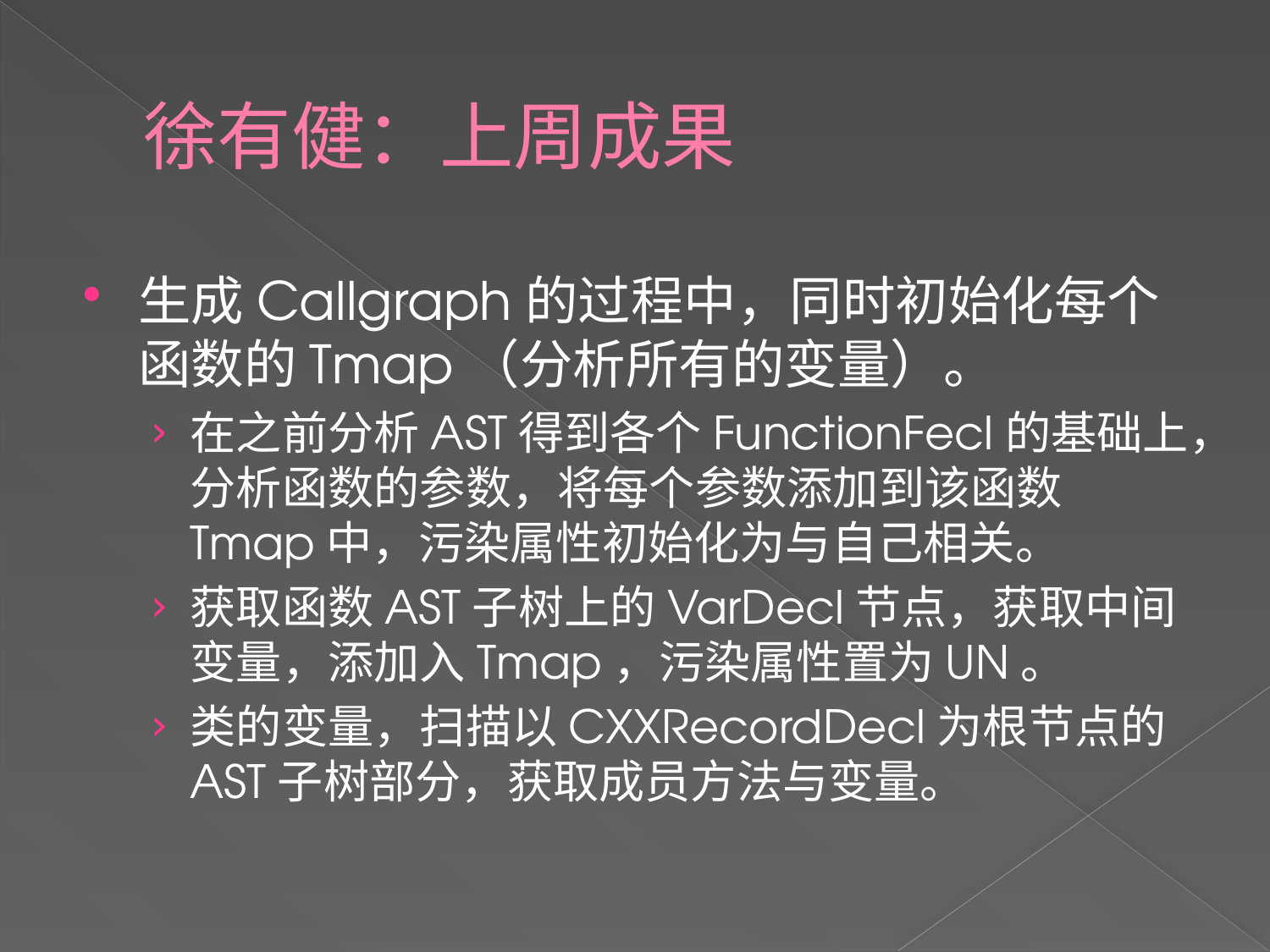

# 徐有健：上周成果
生成Callgraph的过程中，同时初始化每个函数的Tmap（分析所有的变量）。
在之前分析AST得到各个FunctionFecl的基础上，分析函数的参数，将每个参数添加到该函数Tmap中，污染属性初始化为与自己相关。
获取函数AST子树上的VarDecl节点，获取中间变量，添加入Tmap，污染属性置为UN。
类的变量，扫描以CXXRecordDecl为根节点的AST子树部分，获取成员方法与变量。